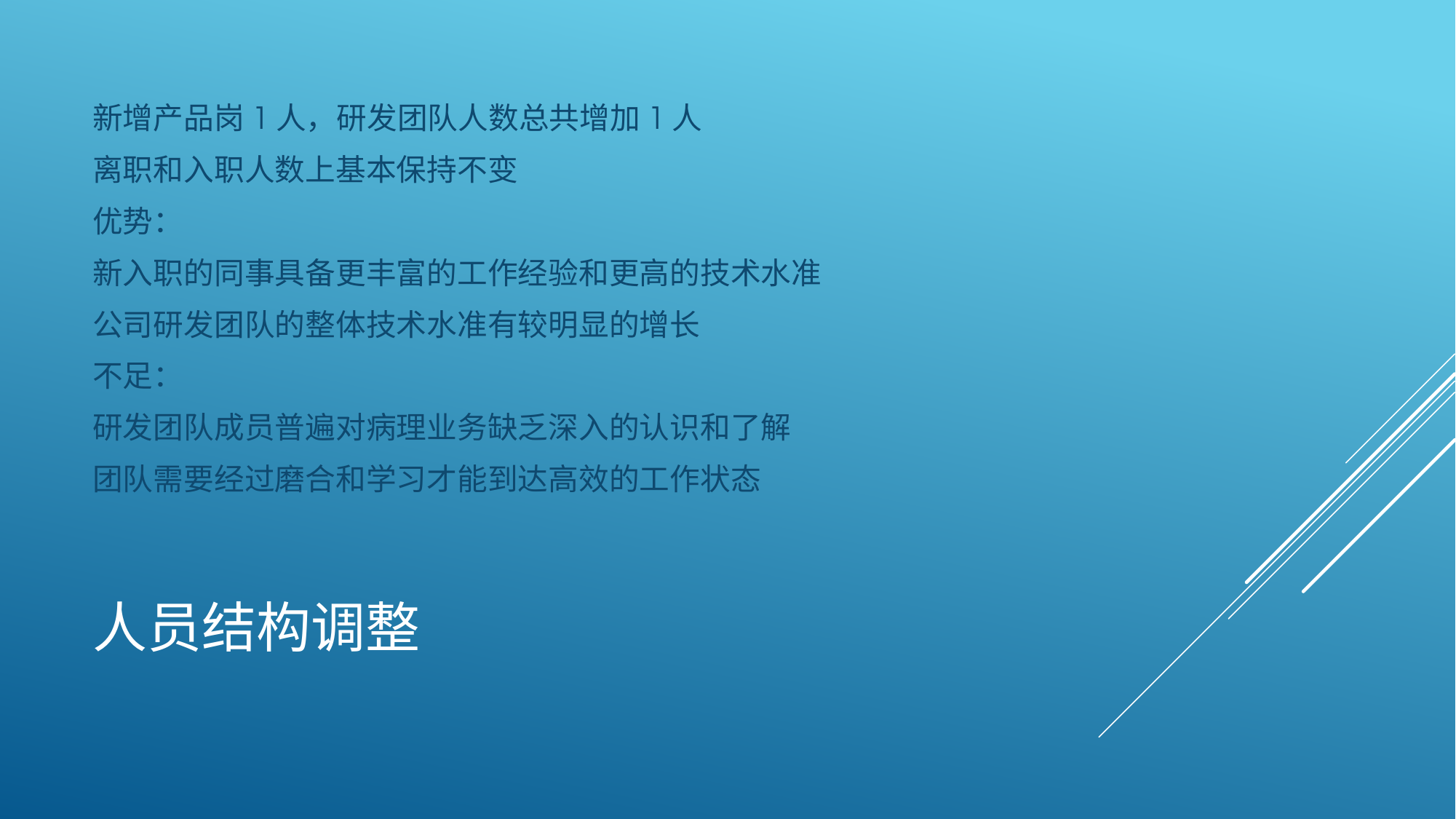

新增产品岗1人，研发团队人数总共增加1人
离职和入职人数上基本保持不变
优势：
新入职的同事具备更丰富的工作经验和更高的技术水准
公司研发团队的整体技术水准有较明显的增长
不足：
研发团队成员普遍对病理业务缺乏深入的认识和了解
团队需要经过磨合和学习才能到达高效的工作状态
# 人员结构调整